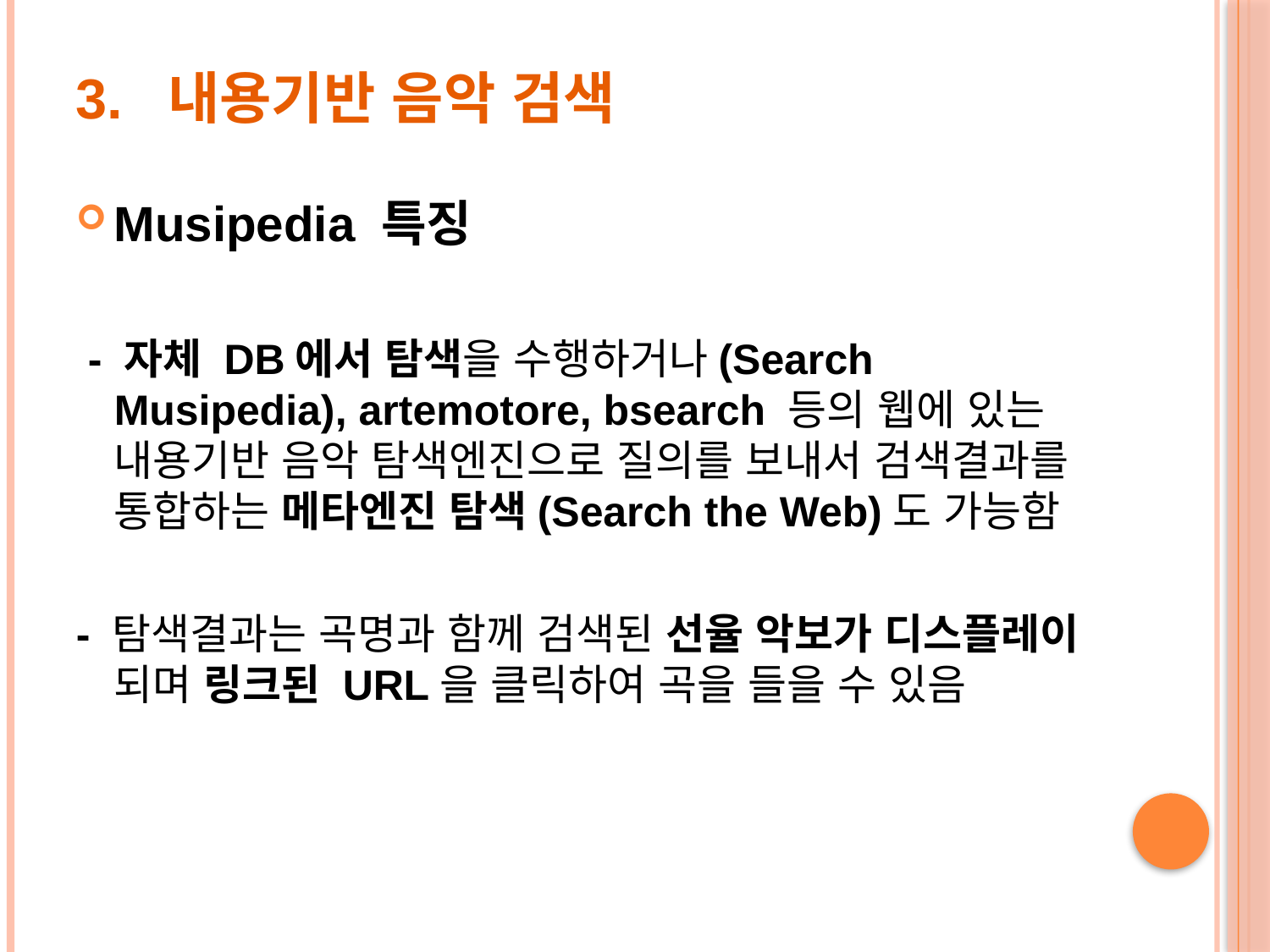

# 3.  내용기반 음악 검색
Musipedia 특징

 - 자체 DB에서 탐색을 수행하거나(Search Musipedia), artemotore, bsearch 등의 웹에 있는 내용기반 음악 탐색엔진으로 질의를 보내서 검색결과를 통합하는 메타엔진 탐색(Search the Web)도 가능함

- 탐색결과는 곡명과 함께 검색된 선율 악보가 디스플레이 되며 링크된 URL을 클릭하여 곡을 들을 수 있음